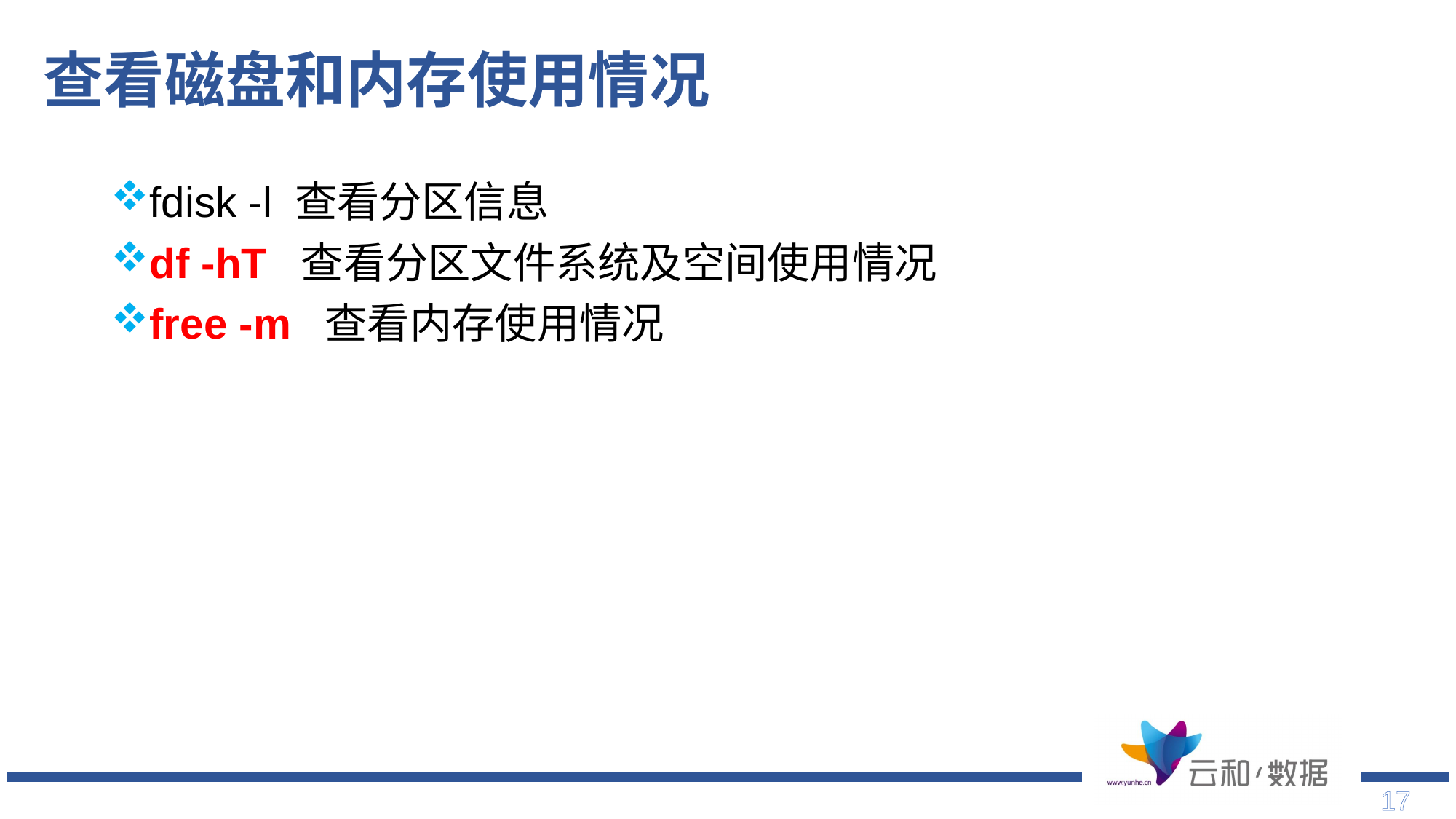

# 查看磁盘和内存使用情况
fdisk -l 查看分区信息
df -hT  查看分区文件系统及空间使用情况
free -m  查看内存使用情况